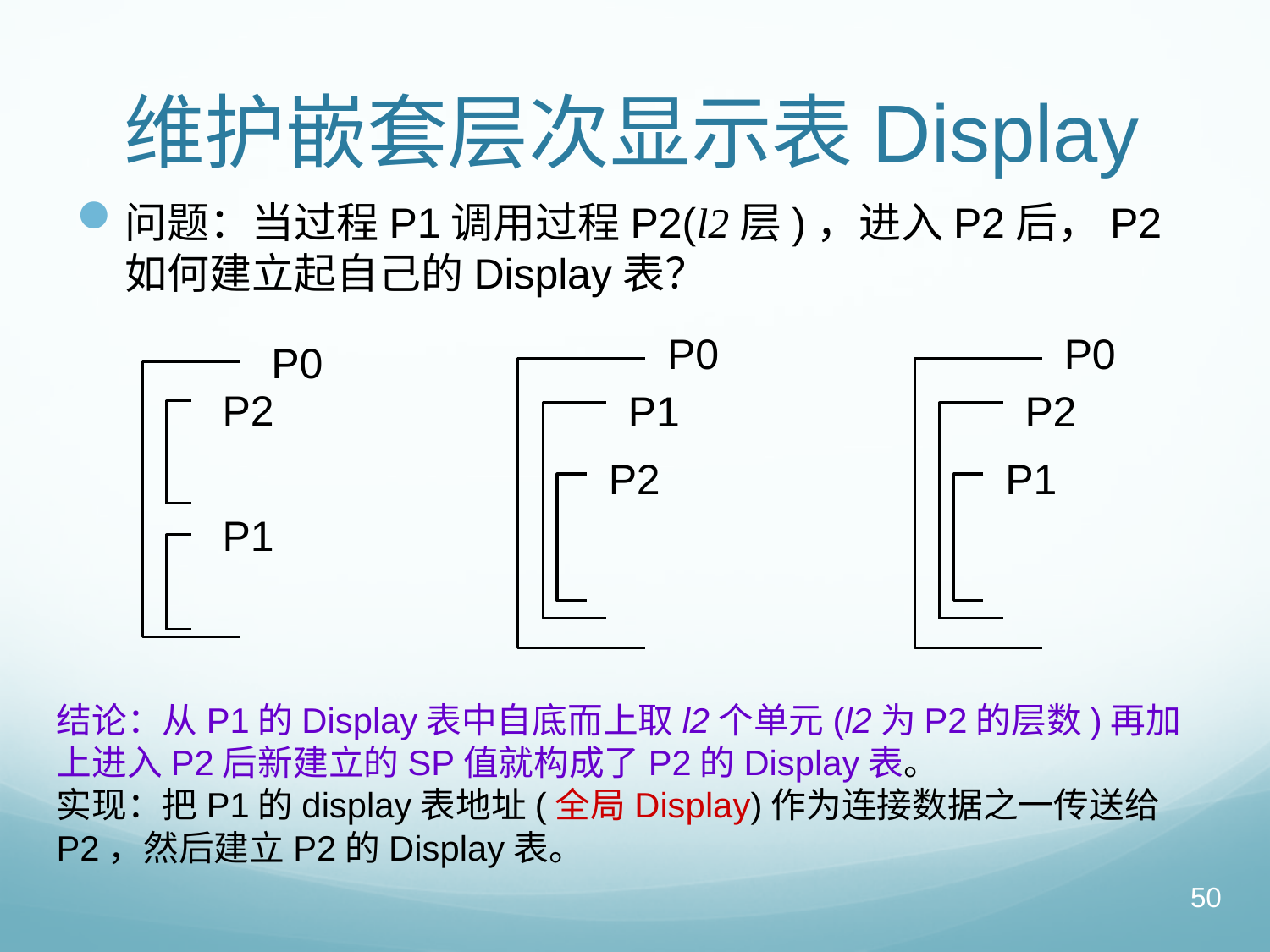

# 维护嵌套层次显示表Display
问题：当过程P1调用过程P2(l2层)，进入P2后，P2如何建立起自己的Display表？
P0

P1

P2

P0

P2

P1

P0

P2

P1

结论：从P1的Display表中自底而上取l2个单元(l2为P2的层数)再加上进入P2后新建立的SP值就构成了P2的Display表。
实现：把P1的display表地址(全局Display)作为连接数据之一传送给P2，然后建立P2的Display表。
50